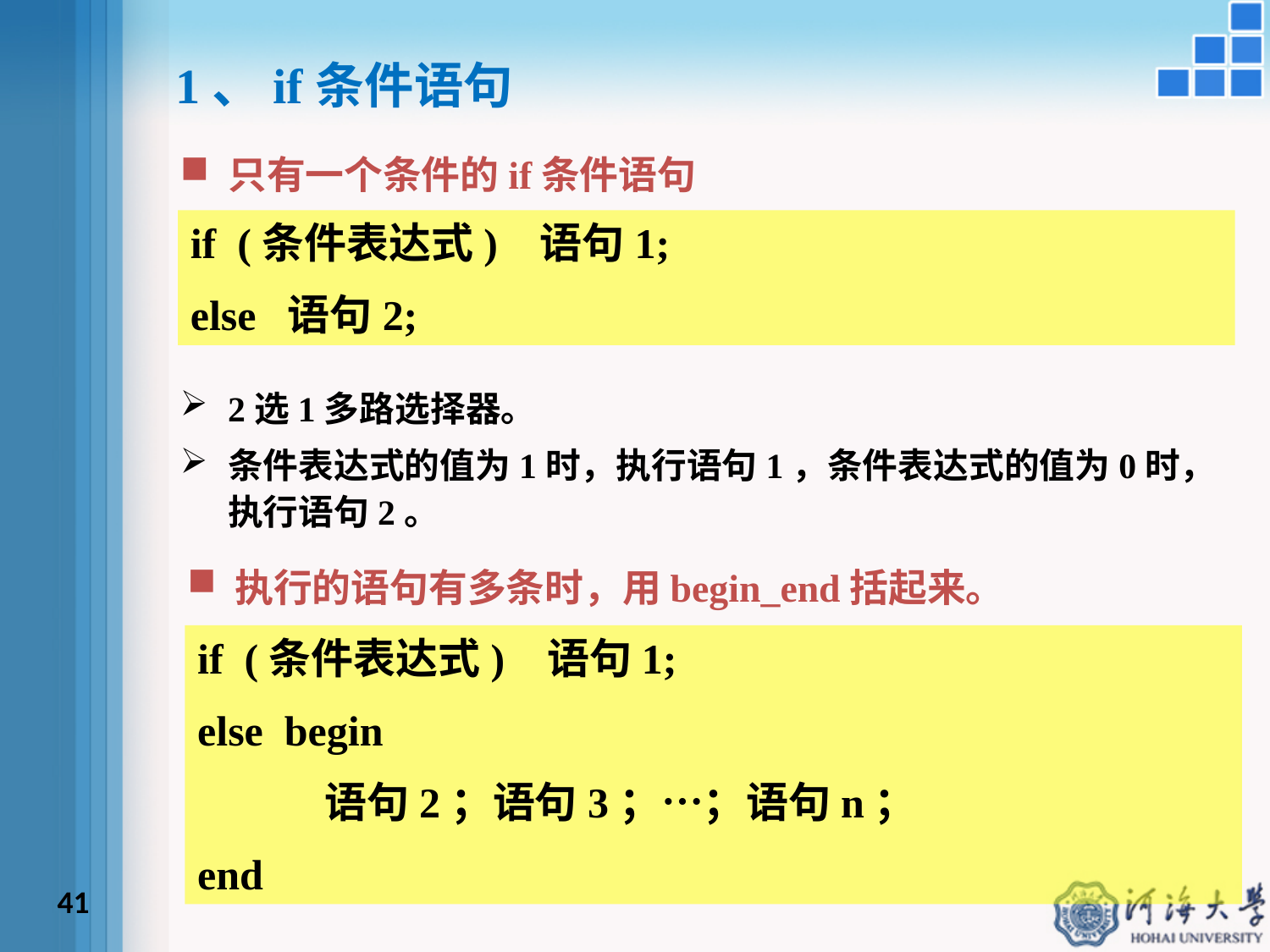

1、if条件语句
只有一个条件的if条件语句
if  (条件表达式)   语句1;
else  语句2;
2选1多路选择器。
条件表达式的值为1时，执行语句1，条件表达式的值为0时，执行语句2。
执行的语句有多条时，用begin_end括起来。
if  (条件表达式)   语句1;
else  begin
	语句2；语句3；…；语句n；
end
41